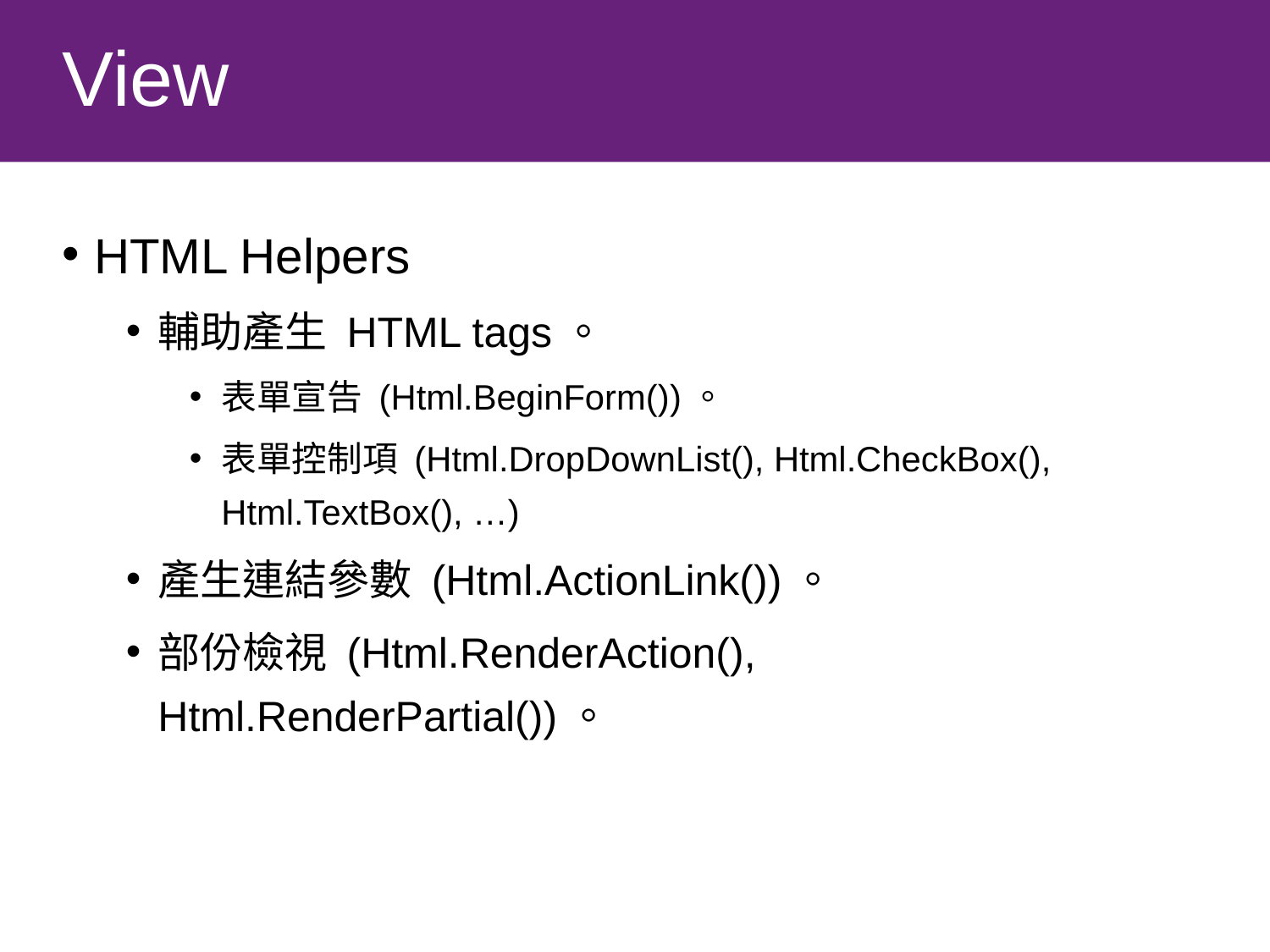

# View
HTML Helpers
輔助產生 HTML tags。
表單宣告 (Html.BeginForm())。
表單控制項 (Html.DropDownList(), Html.CheckBox(), Html.TextBox(), …)
產生連結參數 (Html.ActionLink())。
部份檢視 (Html.RenderAction(), Html.RenderPartial())。